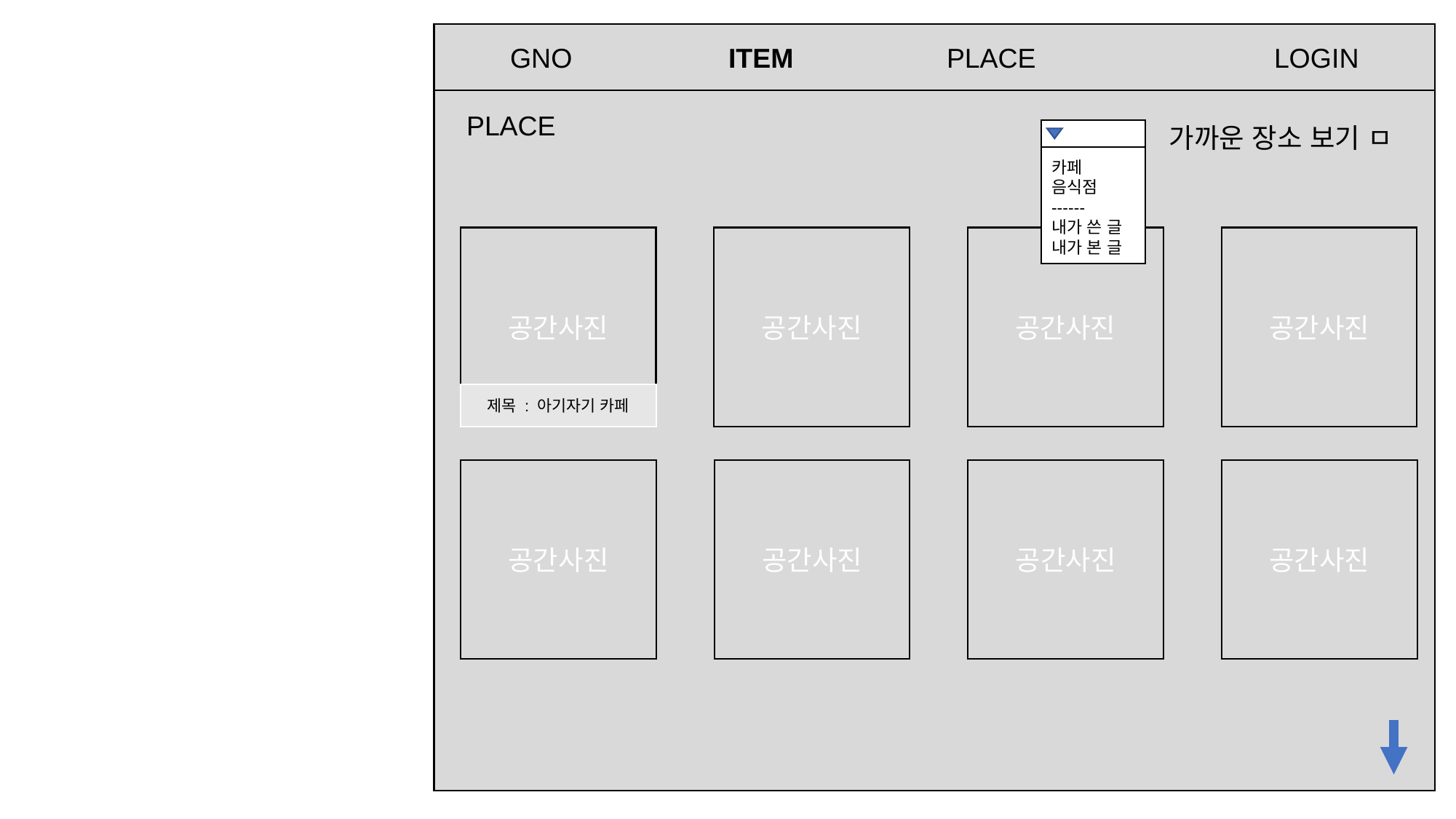

GNO		ITEM		PLACE			LOGIN
PLACE
가까운 장소 보기 ㅁ

카페
음식점
------
내가 쓴 글
내가 본 글
공간사진
제목 : 아기자기 카페
공간사진
공간사진
공간사진
공간사진
공간사진
공간사진
공간사진